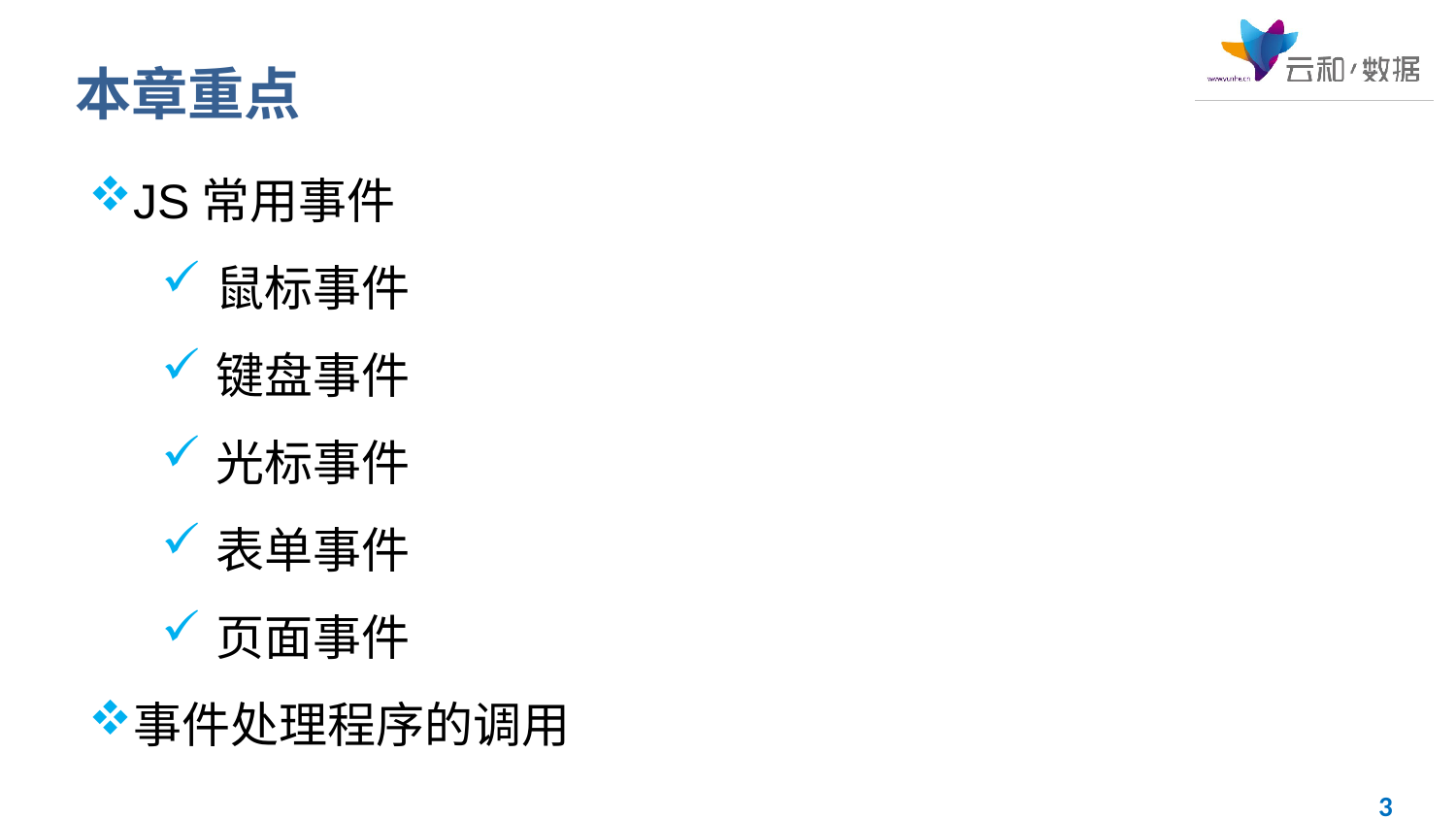

本章重点
JS常用事件
鼠标事件
键盘事件
光标事件
表单事件
页面事件
事件处理程序的调用

3
3